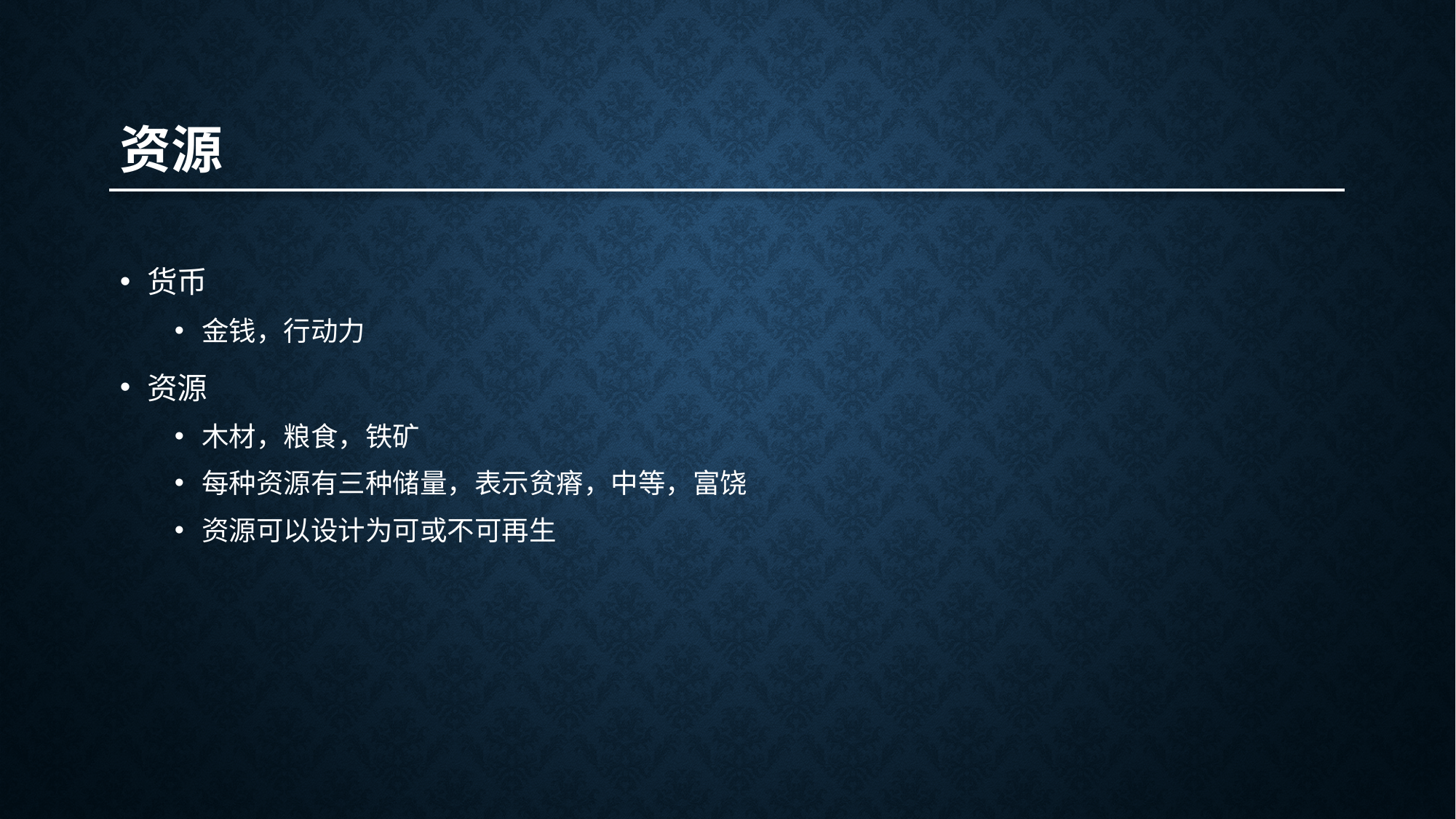

资源
货币
金钱，行动力
资源
木材，粮食，铁矿
每种资源有三种储量，表示贫瘠，中等，富饶
资源可以设计为可或不可再生